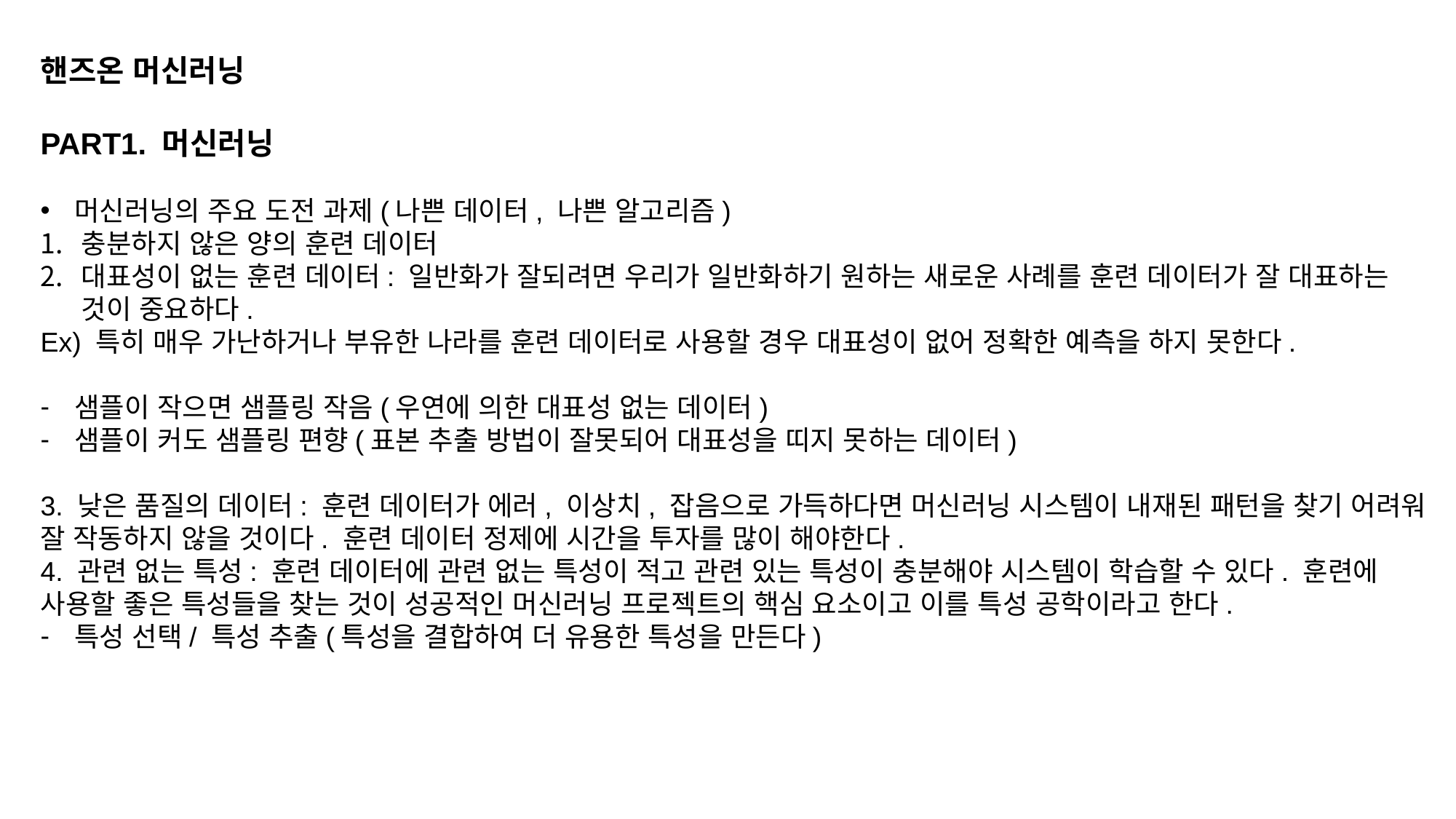

핸즈온 머신러닝

PART1. 머신러닝

머신러닝의 주요 도전 과제(나쁜 데이터, 나쁜 알고리즘)
충분하지 않은 양의 훈련 데이터
대표성이 없는 훈련 데이터: 일반화가 잘되려면 우리가 일반화하기 원하는 새로운 사례를 훈련 데이터가 잘 대표하는 것이 중요하다.
Ex) 특히 매우 가난하거나 부유한 나라를 훈련 데이터로 사용할 경우 대표성이 없어 정확한 예측을 하지 못한다.

샘플이 작으면 샘플링 작음(우연에 의한 대표성 없는 데이터)
샘플이 커도 샘플링 편향(표본 추출 방법이 잘못되어 대표성을 띠지 못하는 데이터)

3. 낮은 품질의 데이터: 훈련 데이터가 에러, 이상치, 잡음으로 가득하다면 머신러닝 시스템이 내재된 패턴을 찾기 어려워 잘 작동하지 않을 것이다. 훈련 데이터 정제에 시간을 투자를 많이 해야한다.
4. 관련 없는 특성: 훈련 데이터에 관련 없는 특성이 적고 관련 있는 특성이 충분해야 시스템이 학습할 수 있다. 훈련에 사용할 좋은 특성들을 찾는 것이 성공적인 머신러닝 프로젝트의 핵심 요소이고 이를 특성 공학이라고 한다.
특성 선택/ 특성 추출(특성을 결합하여 더 유용한 특성을 만든다)